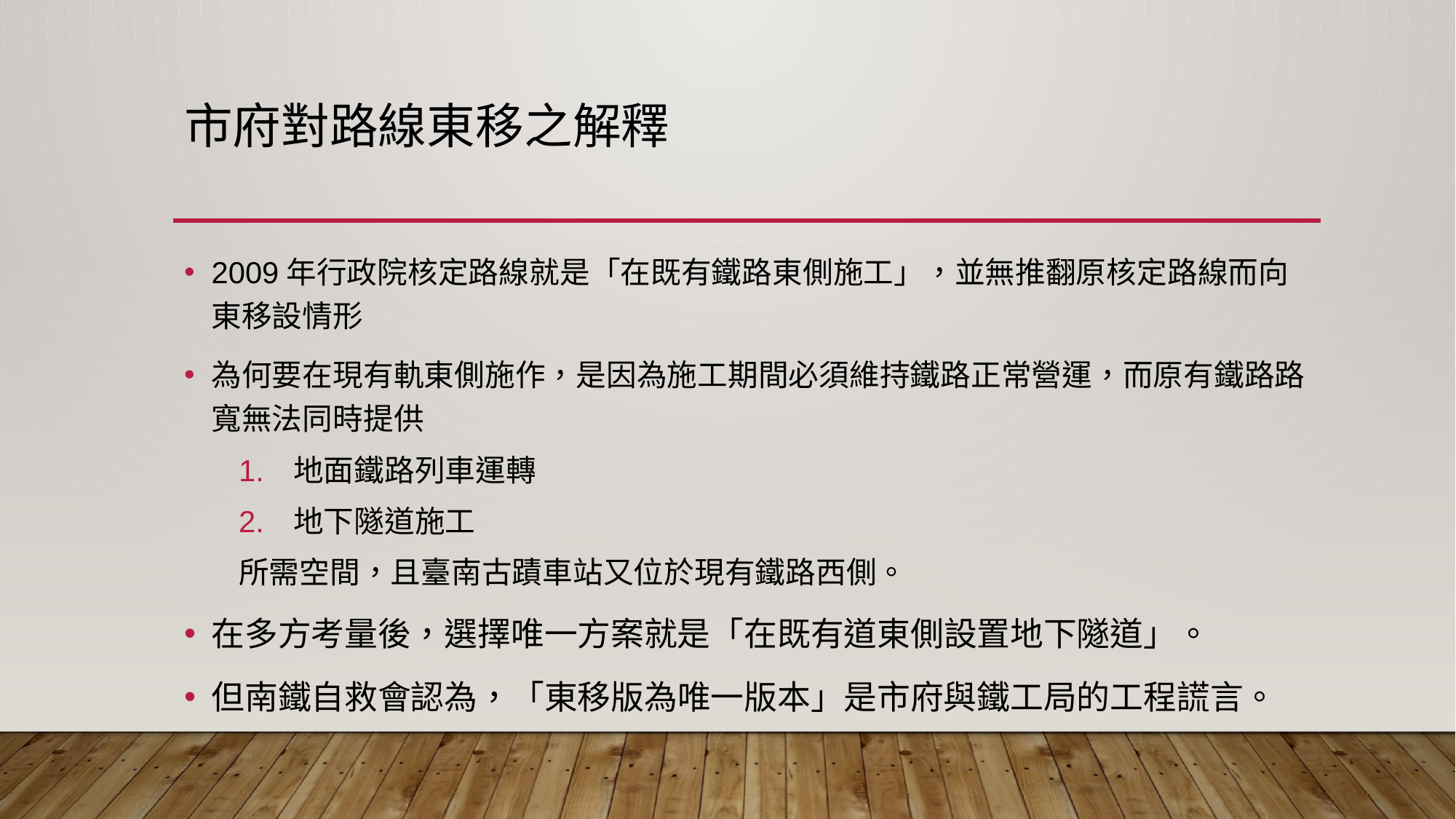

# 市府對路線東移之解釋
2009年行政院核定路線就是「在既有鐵路東側施工」，並無推翻原核定路線而向東移設情形
為何要在現有軌東側施作，是因為施工期間必須維持鐵路正常營運，而原有鐵路路寬無法同時提供
地面鐵路列車運轉
地下隧道施工
所需空間，且臺南古蹟車站又位於現有鐵路西側。
在多方考量後，選擇唯一方案就是「在既有道東側設置地下隧道」。
但南鐵自救會認為，「東移版為唯一版本」是市府與鐵工局的工程謊言。